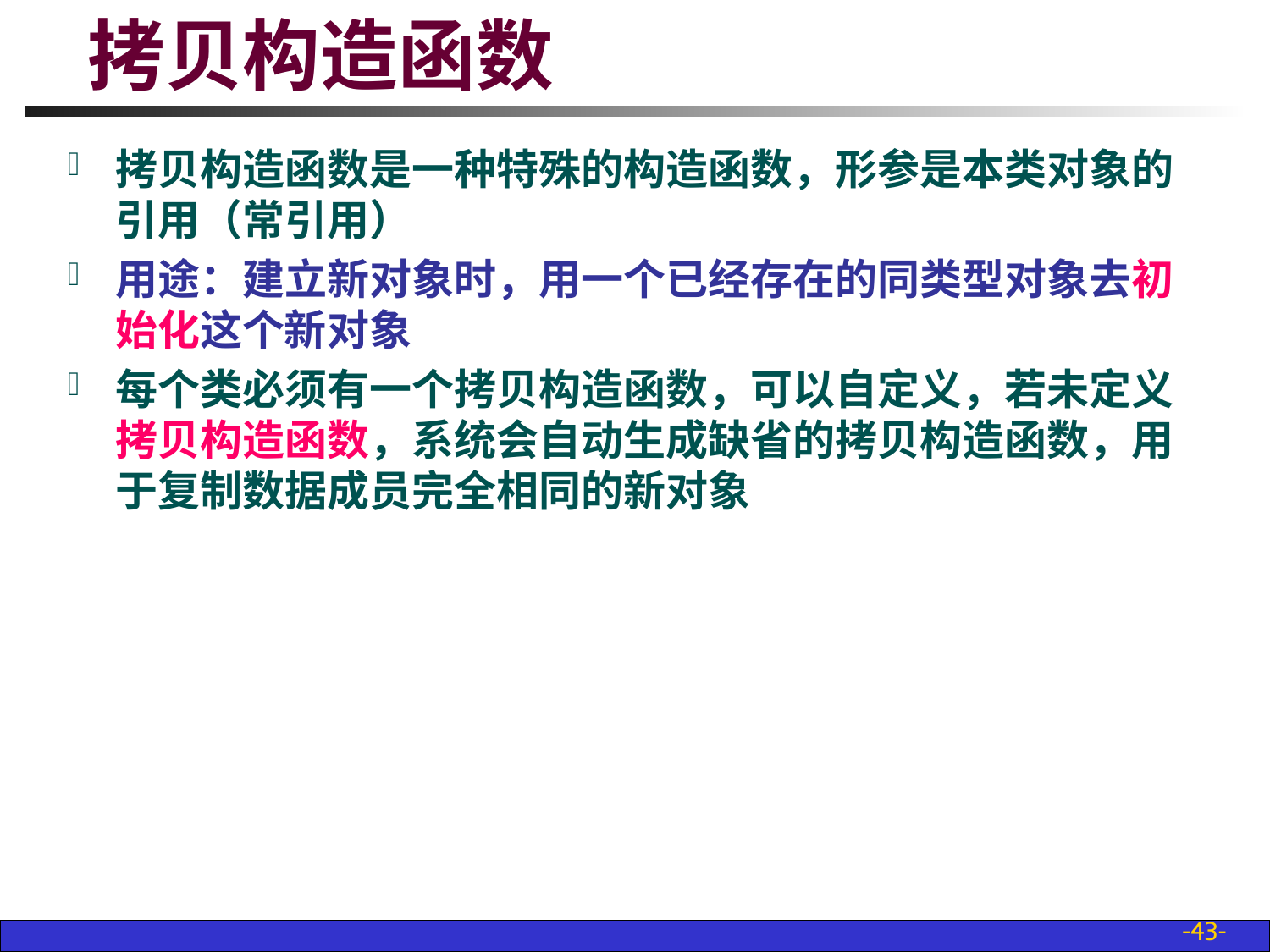

# 拷贝构造函数
拷贝构造函数是一种特殊的构造函数，形参是本类对象的引用（常引用）
用途：建立新对象时，用一个已经存在的同类型对象去初始化这个新对象
每个类必须有一个拷贝构造函数，可以自定义，若未定义拷贝构造函数，系统会自动生成缺省的拷贝构造函数，用于复制数据成员完全相同的新对象
-43-